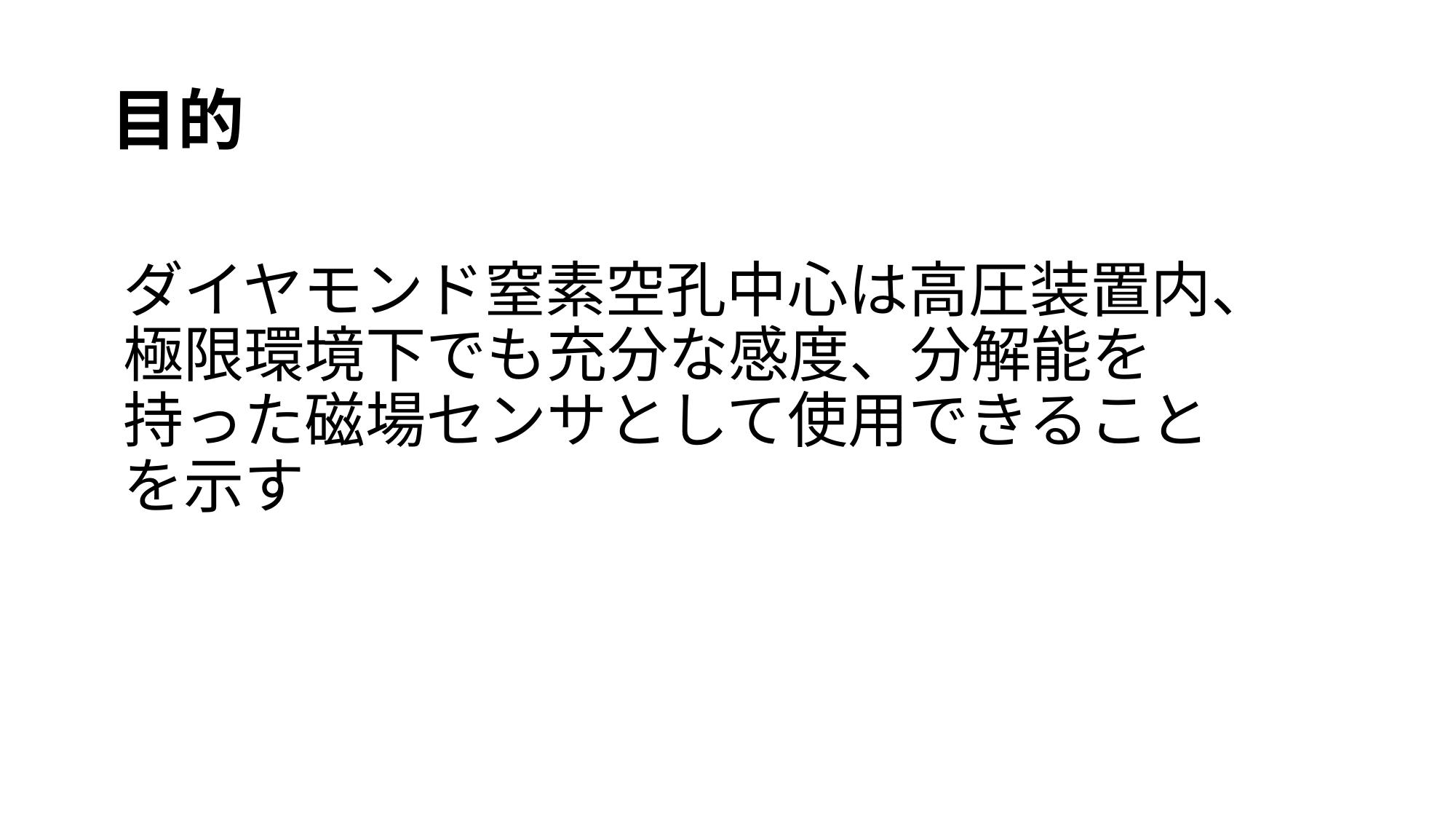

# 目的
ダイヤモンド窒素空孔中心は高圧装置内、極限環境下でも充分な感度、分解能を持った磁場センサとして使用できることを示す